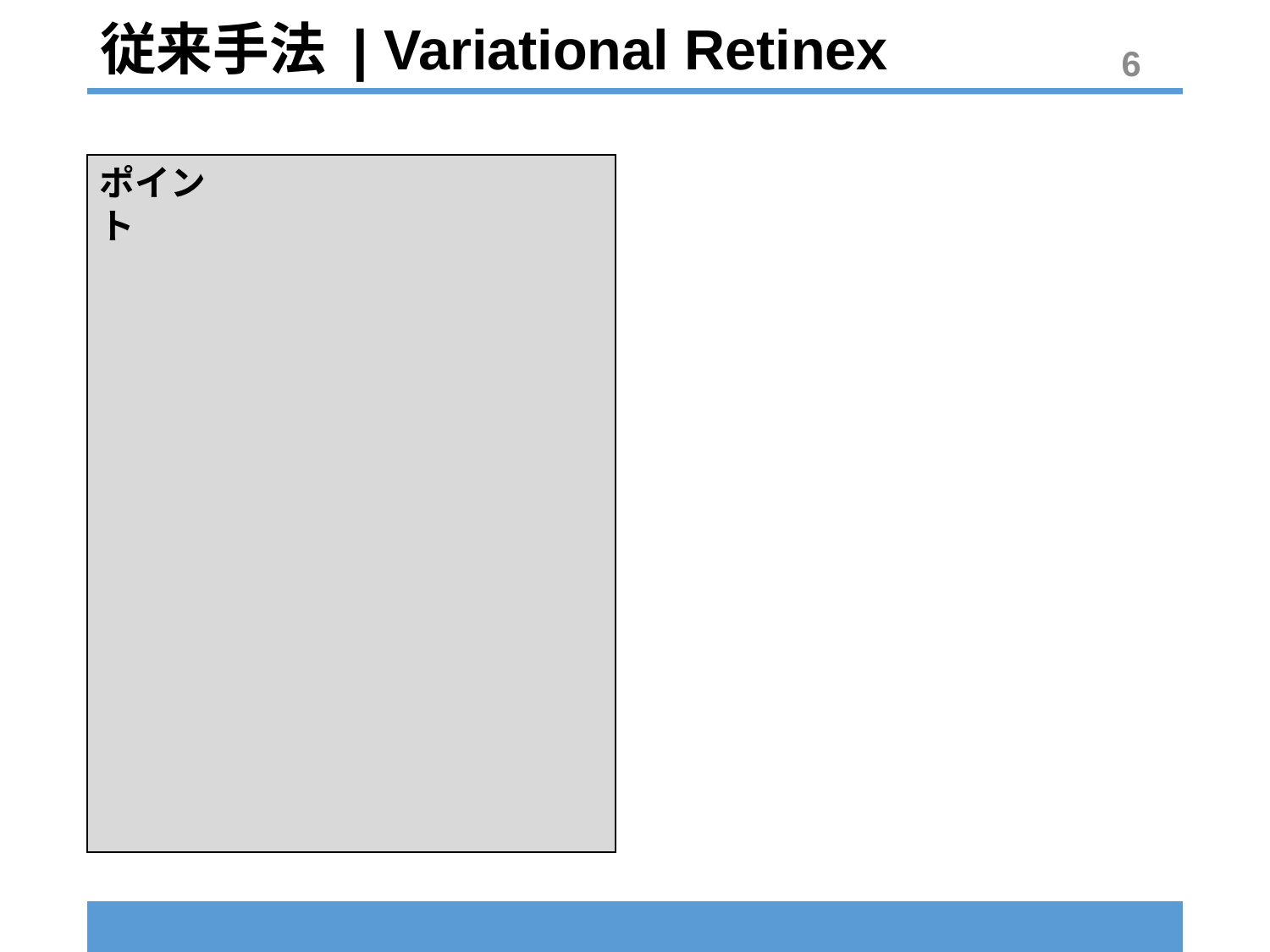

# 従来手法 | Variational Retinex
6

ポイント